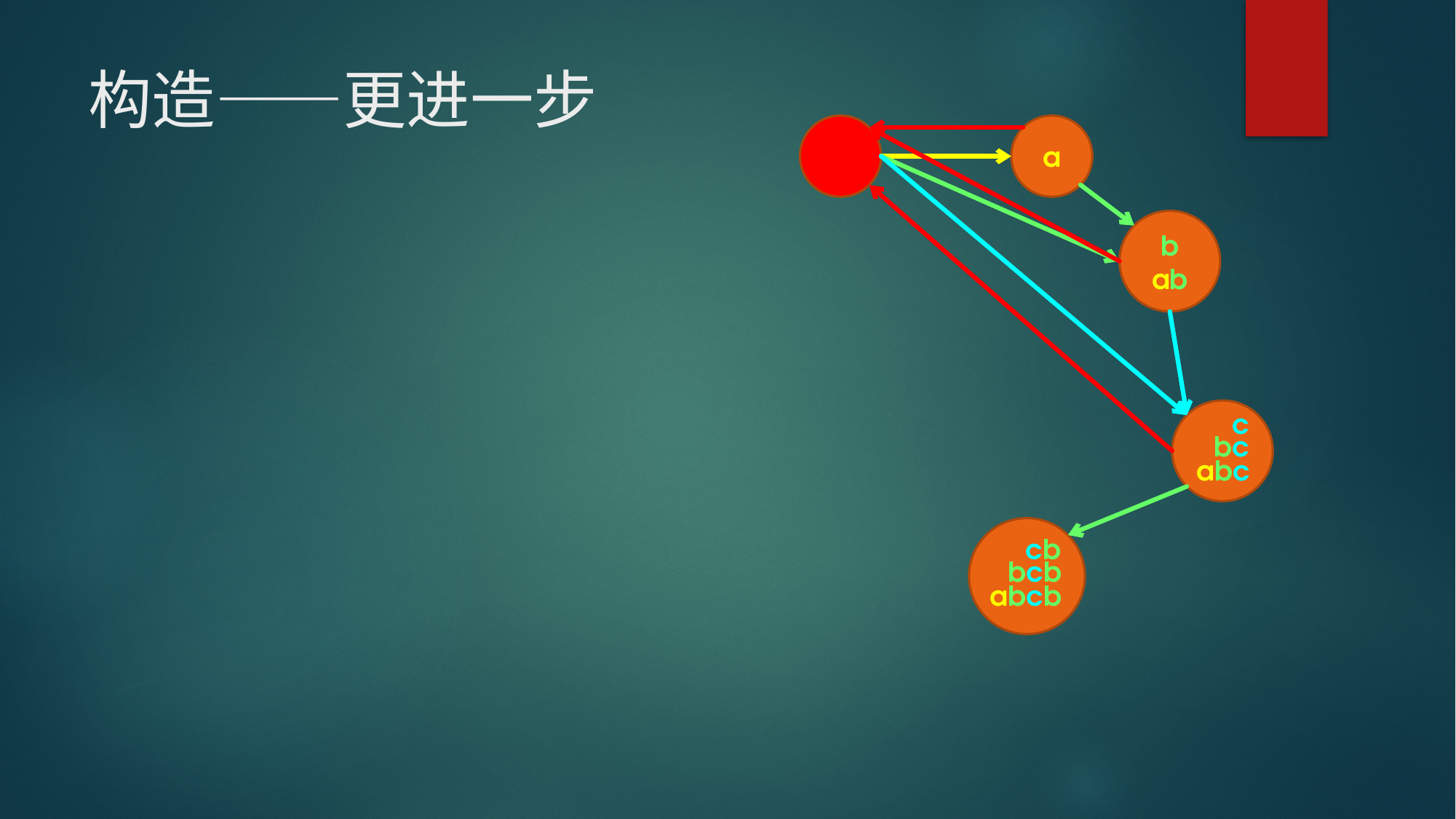

# 构造——更进一步

a

b
ab

c
bc
abc

cb
bcb
abcb